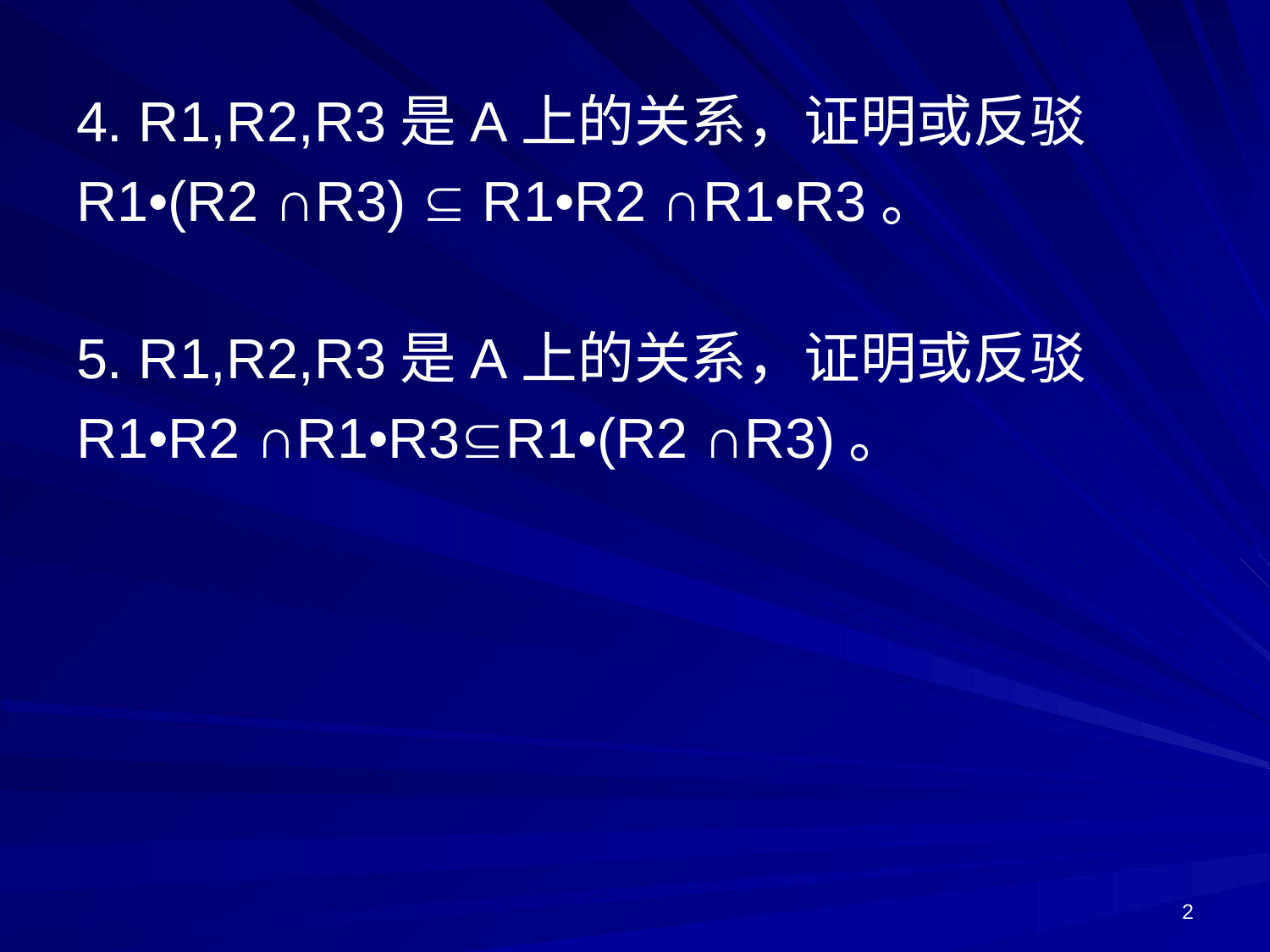

4. R1,R2,R3是A上的关系，证明或反驳
R1•(R2 ∩R3) ⊆ R1•R2 ∩R1•R3。

5. R1,R2,R3是A上的关系，证明或反驳
R1•R2 ∩R1•R3⊆R1•(R2 ∩R3)。

2